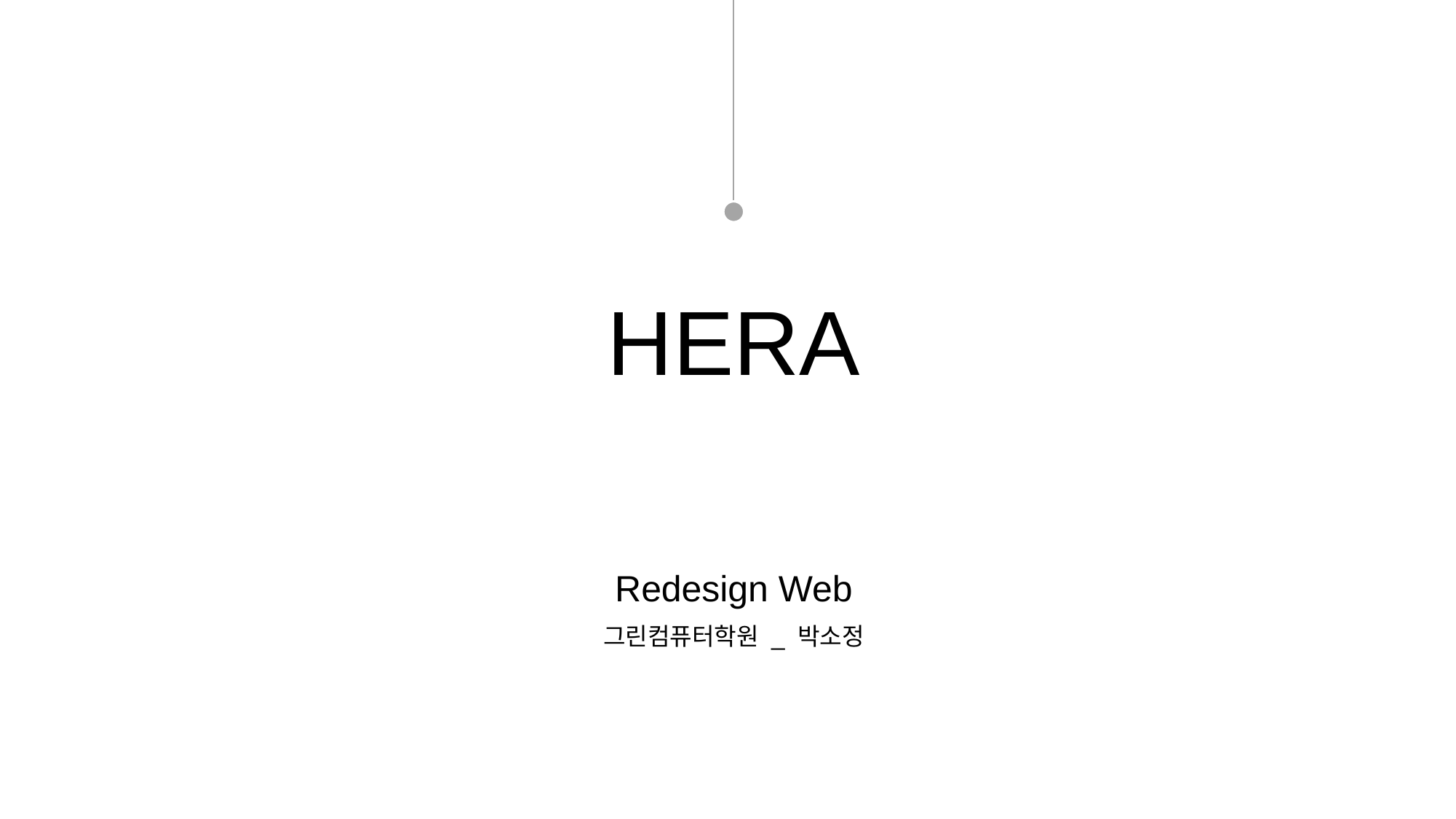

# HERA
Redesign Web
그린컴퓨터학원 _ 박소정